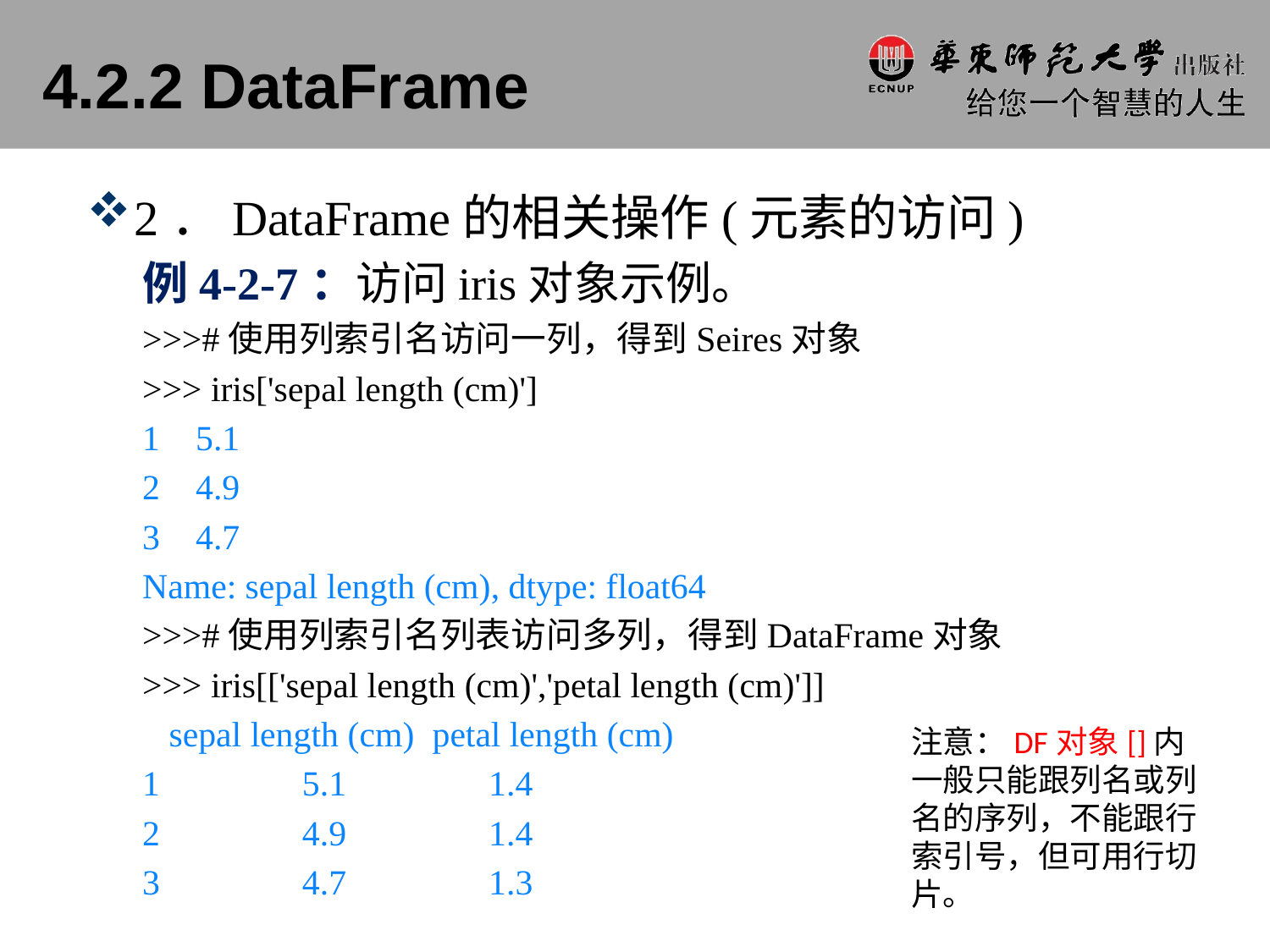

# 4.2.2 DataFrame
2．DataFrame的相关操作(元素的访问)
例4-2-7：访问iris对象示例。
>>>#使用列索引名访问一列，得到Seires对象
>>> iris['sepal length (cm)']
1    5.1
2    4.9
3    4.7
Name: sepal length (cm), dtype: float64
>>>#使用列索引名列表访问多列，得到DataFrame对象
>>> iris[['sepal length (cm)','petal length (cm)']]
   sepal length (cm)  petal length (cm)
1                5.1                1.4
2                4.9                1.4
3                4.7                1.3
注意：DF对象[]内一般只能跟列名或列名的序列，不能跟行索引号，但可用行切片。